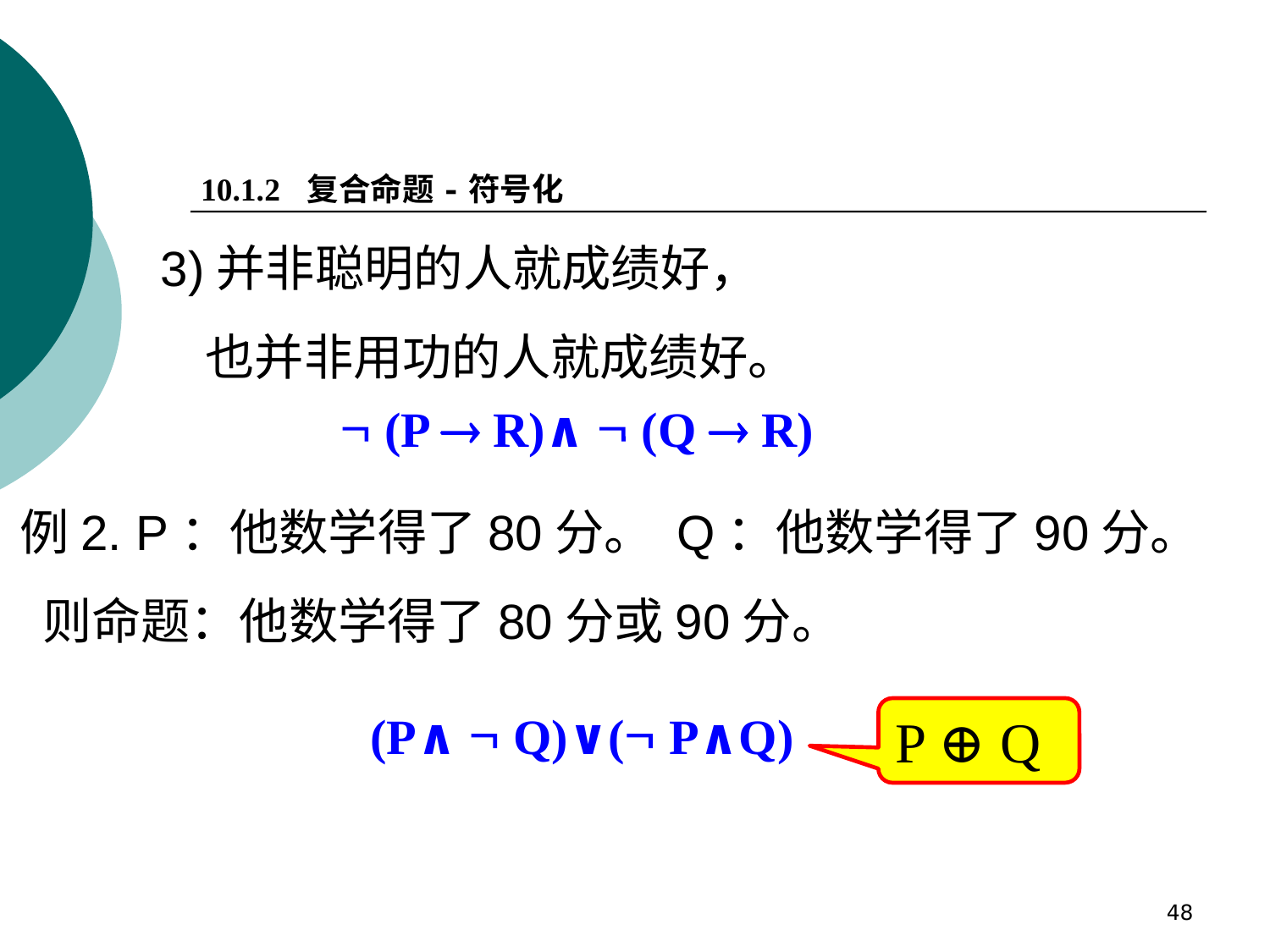

10.1.2 复合命题-符号化
3)并非聪明的人就成绩好，
   也并非用功的人就成绩好。
¬ (P → R)∧ ¬ (Q → R)
例2. P：他数学得了80分。 Q：他数学得了90分。
 则命题：他数学得了80分或90分。
(P∧ ¬ Q)∨(¬ P∧Q)
P ⊕ Q
48